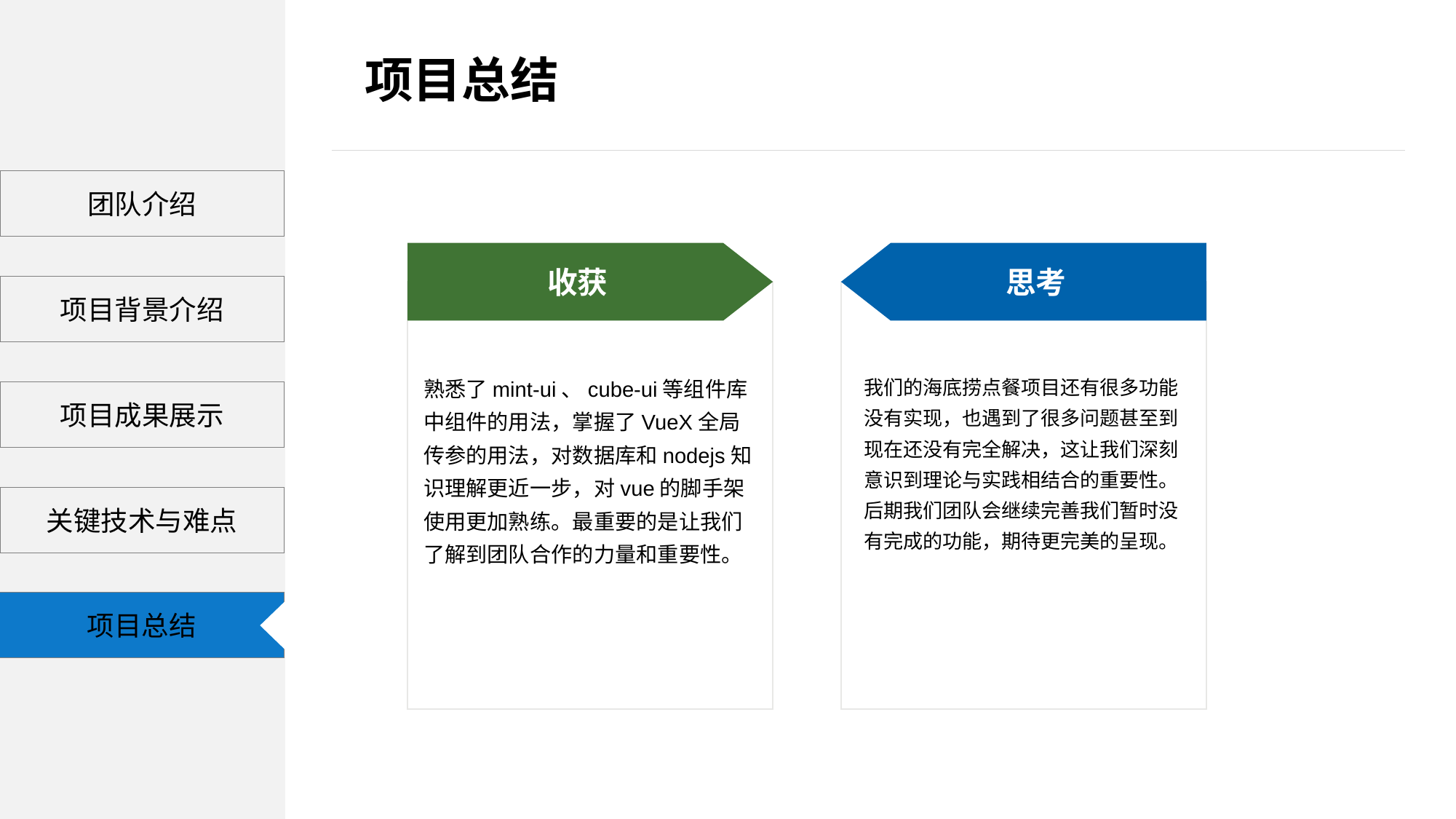

项目总结
团队介绍
收获
思考
项目背景介绍

项目成果展示
熟悉了mint-ui、cube-ui等组件库中组件的用法，掌握了VueX全局传参的用法，对数据库和nodejs知识理解更近一步，对vue的脚手架使用更加熟练。最重要的是让我们了解到团队合作的力量和重要性。
我们的海底捞点餐项目还有很多功能没有实现，也遇到了很多问题甚至到现在还没有完全解决，这让我们深刻意识到理论与实践相结合的重要性。后期我们团队会继续完善我们暂时没有完成的功能，期待更完美的呈现。
关键技术与难点
项目总结